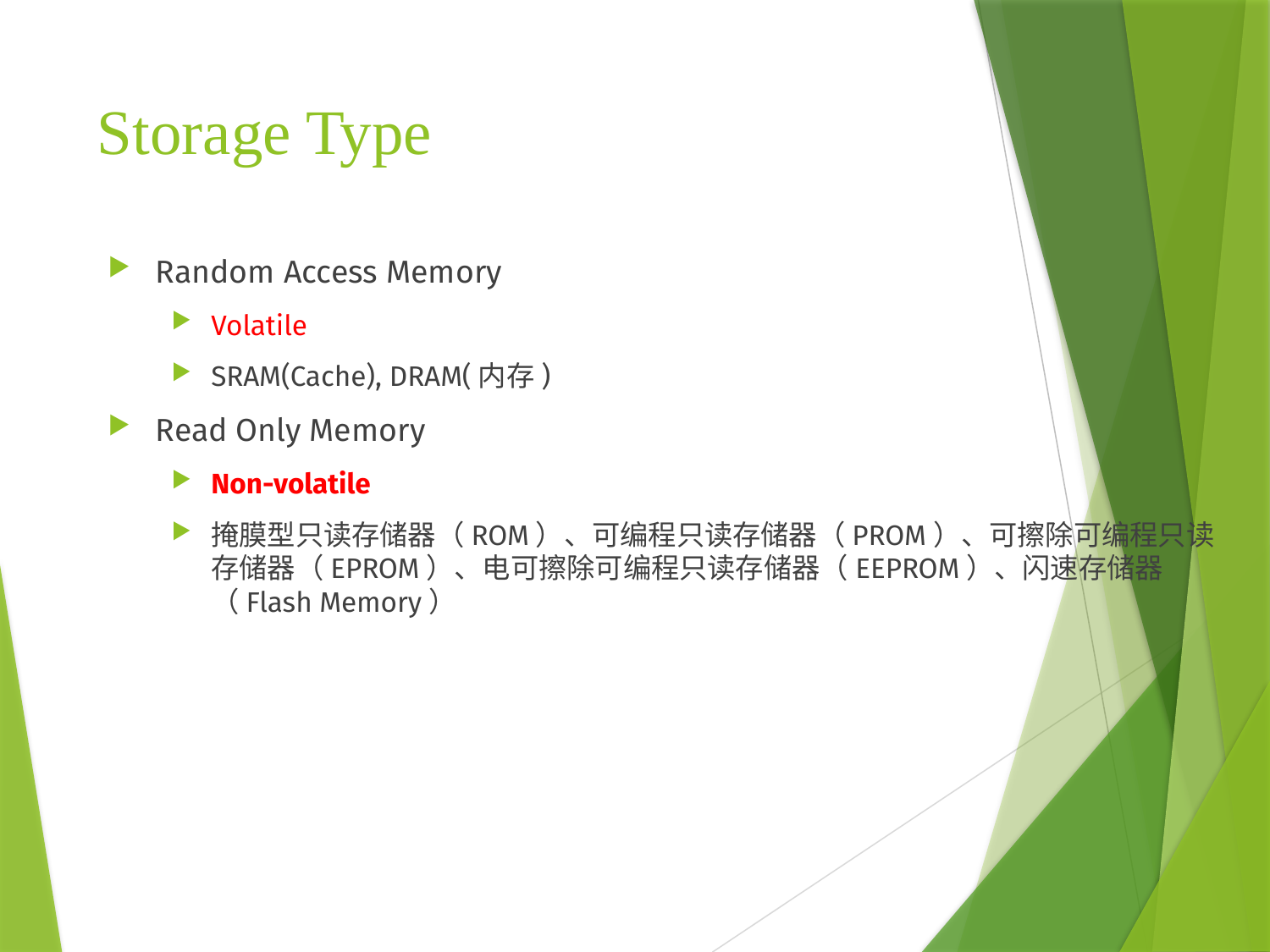

# Storage Type
Random Access Memory
Volatile
SRAM(Cache), DRAM(内存)
Read Only Memory
Non-volatile
掩膜型只读存储器（ROM）、可编程只读存储器（PROM）、可擦除可编程只读存储器（EPROM）、电可擦除可编程只读存储器（EEPROM）、闪速存储器（Flash Memory）